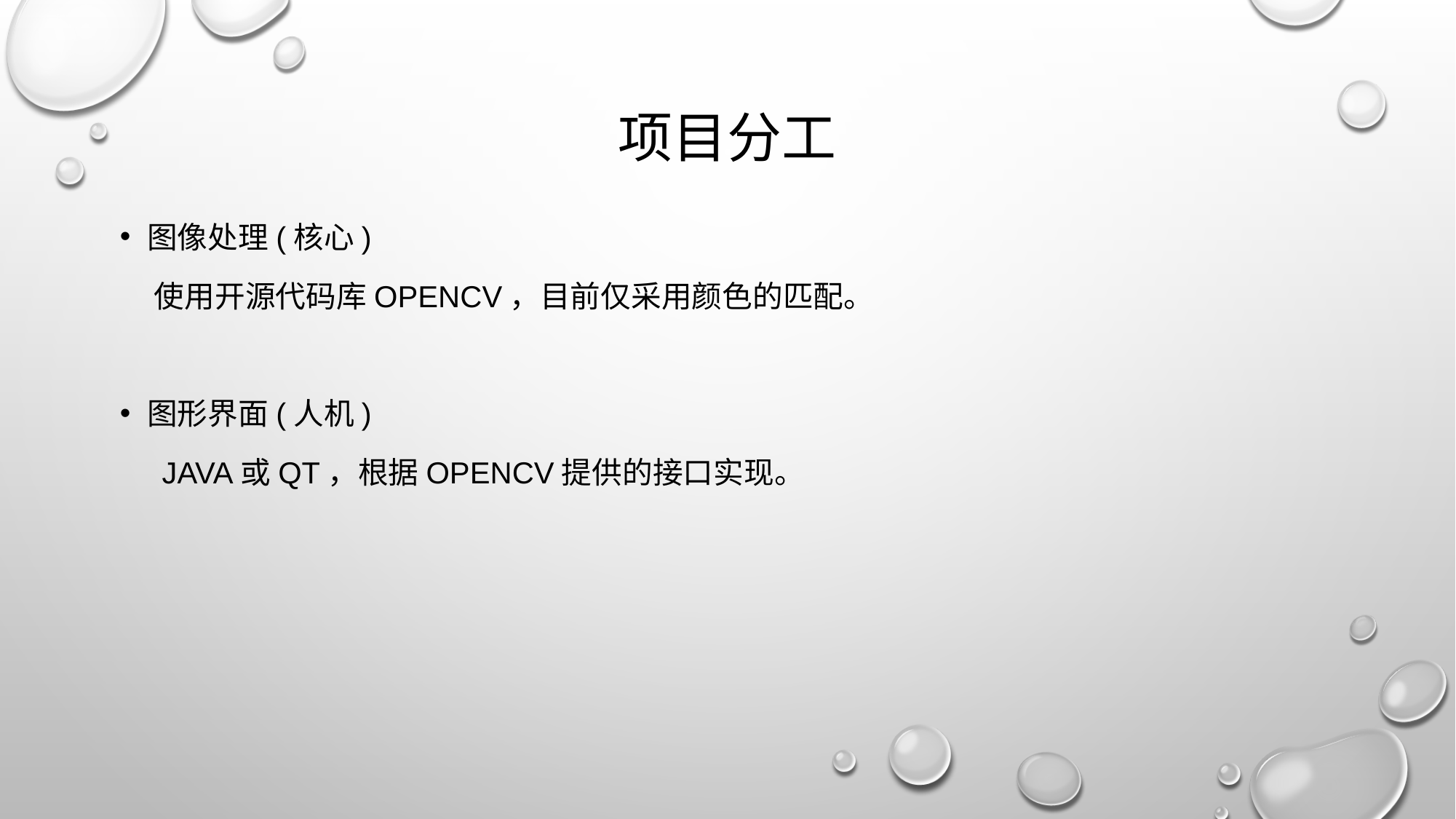

# 项目分工
图像处理(核心)
    使用开源代码库OpenCV，目前仅采用颜色的匹配。

图形界面(人机)
     Java或QT，根据OPENCV提供的接口实现。